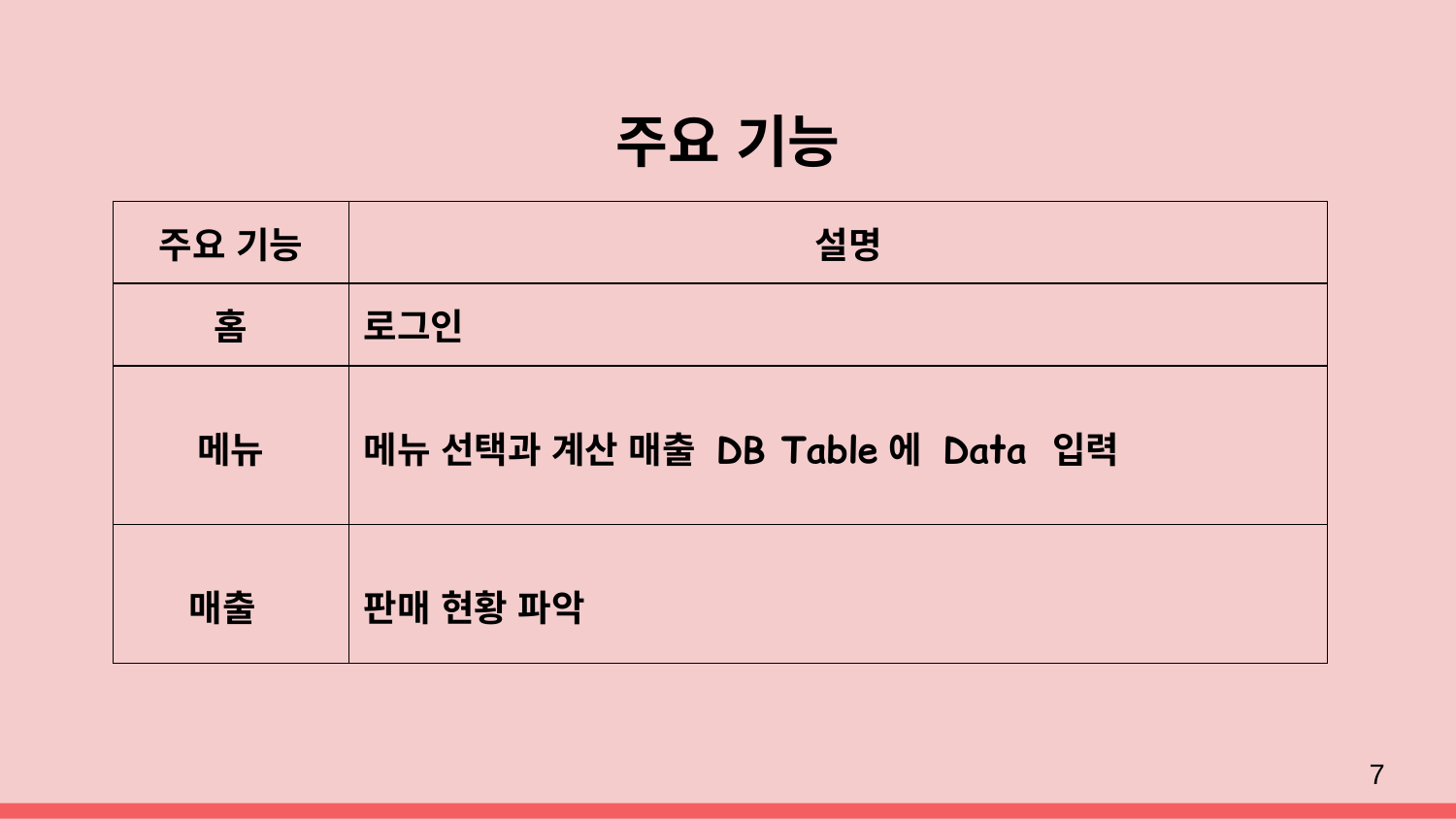

# 주요 기능
| 주요 기능 | 설명 |
| --- | --- |
| 홈 | 로그인 |
| 메뉴 | 메뉴 선택과 계산 매출 DB Table에 Data 입력 |
| 매출 | 판매 현황 파악 |
7